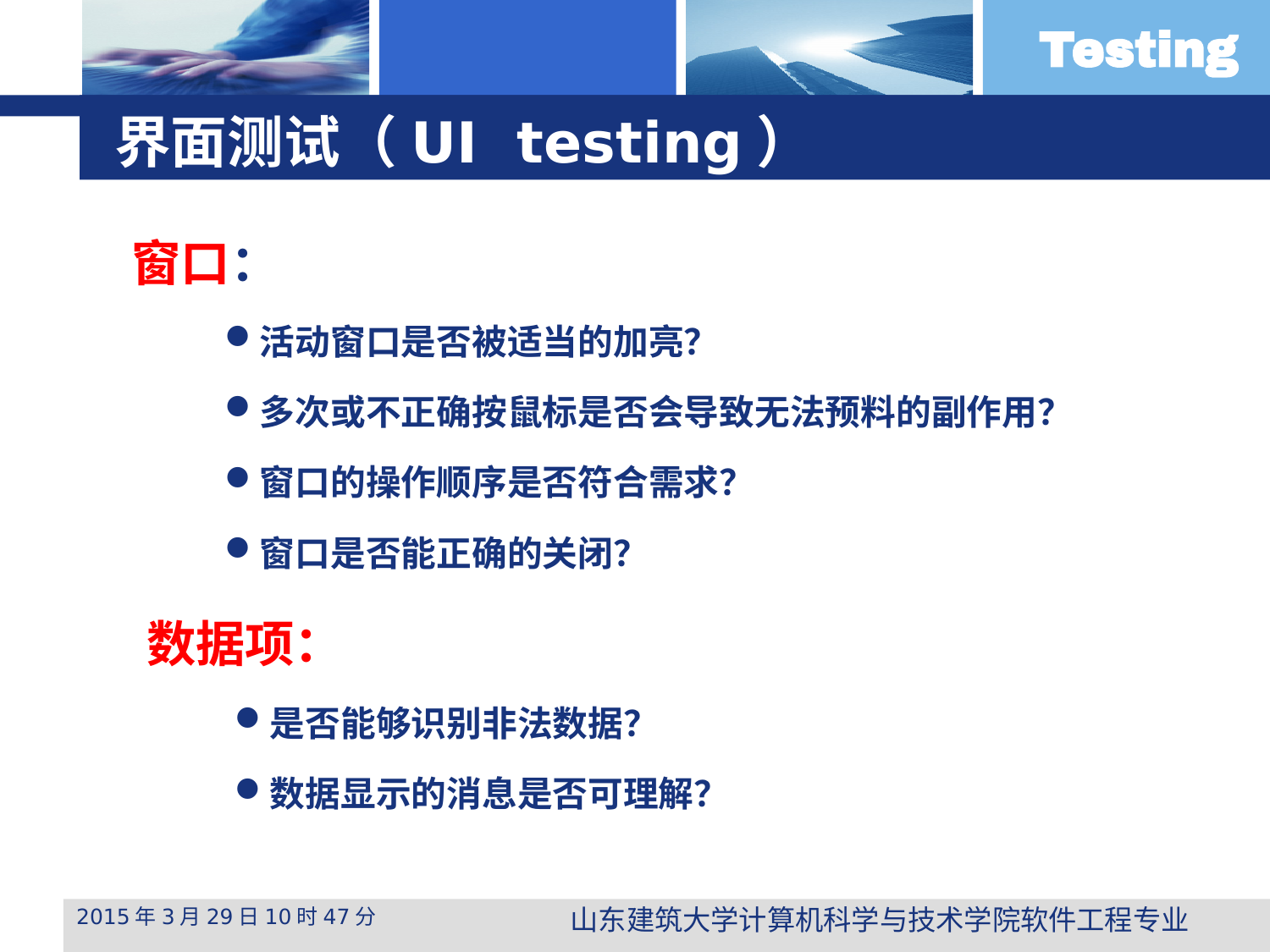

# 界面测试（UI  testing）
  窗口：
活动窗口是否被适当的加亮？
多次或不正确按鼠标是否会导致无法预料的副作用？
窗口的操作顺序是否符合需求？
窗口是否能正确的关闭？
  数据项：
是否能够识别非法数据？
数据显示的消息是否可理解？
山东建筑大学计算机科学与技术学院软件工程专业
2015年3月29日10时47分